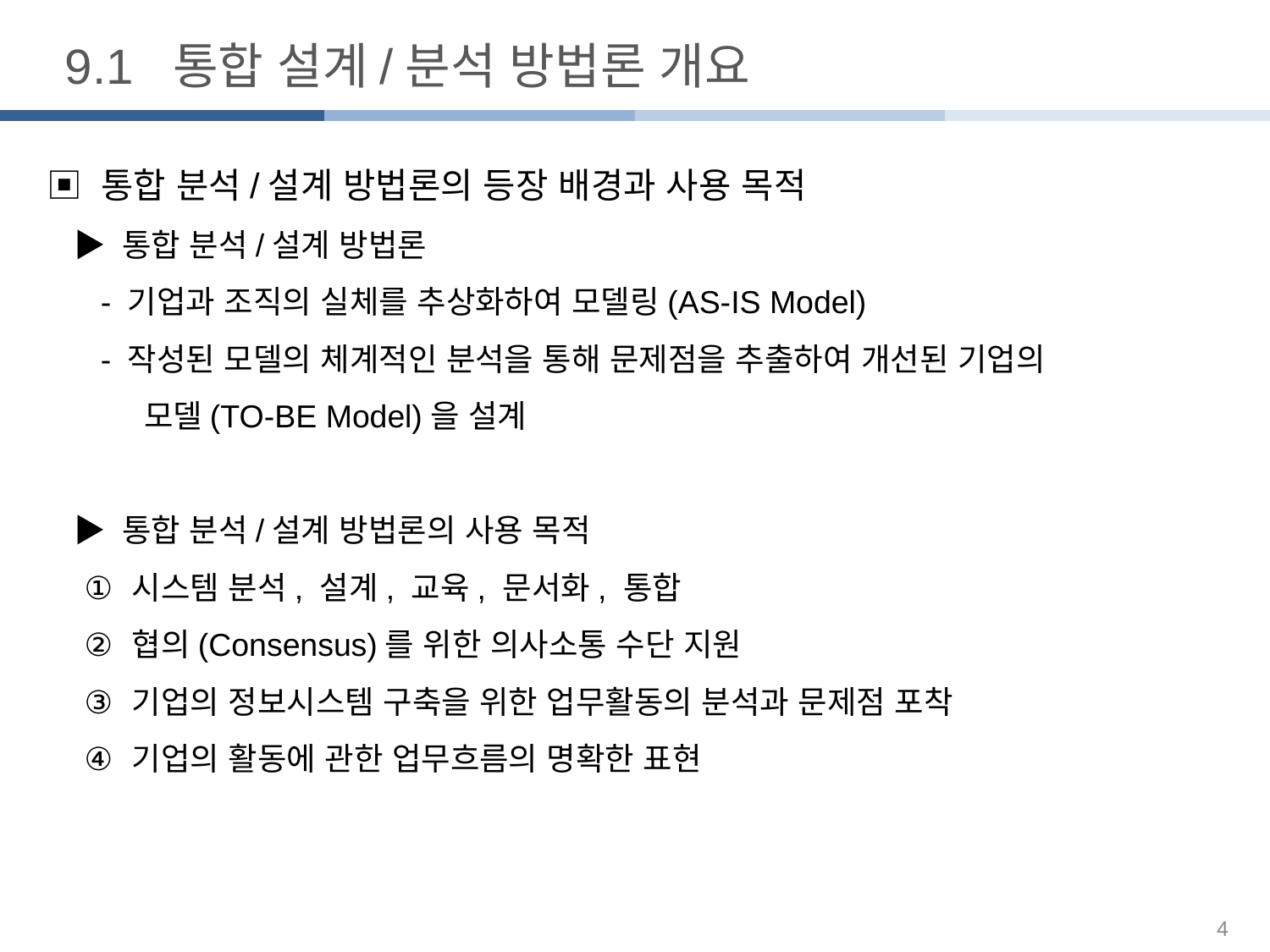

9.1  통합 설계/분석 방법론 개요
▣ 통합 분석/설계 방법론의 등장 배경과 사용 목적
   ▶ 통합 분석/설계 방법론
      - 기업과 조직의 실체를 추상화하여 모델링(AS-IS Model)
      - 작성된 모델의 체계적인 분석을 통해 문제점을 추출하여 개선된 기업의
          모델(TO-BE Model)을 설계

   ▶ 통합 분석/설계 방법론의 사용 목적
시스템 분석, 설계, 교육, 문서화, 통합
협의(Consensus)를 위한 의사소통 수단 지원
기업의 정보시스템 구축을 위한 업무활동의 분석과 문제점 포착
기업의 활동에 관한 업무흐름의 명확한 표현
4